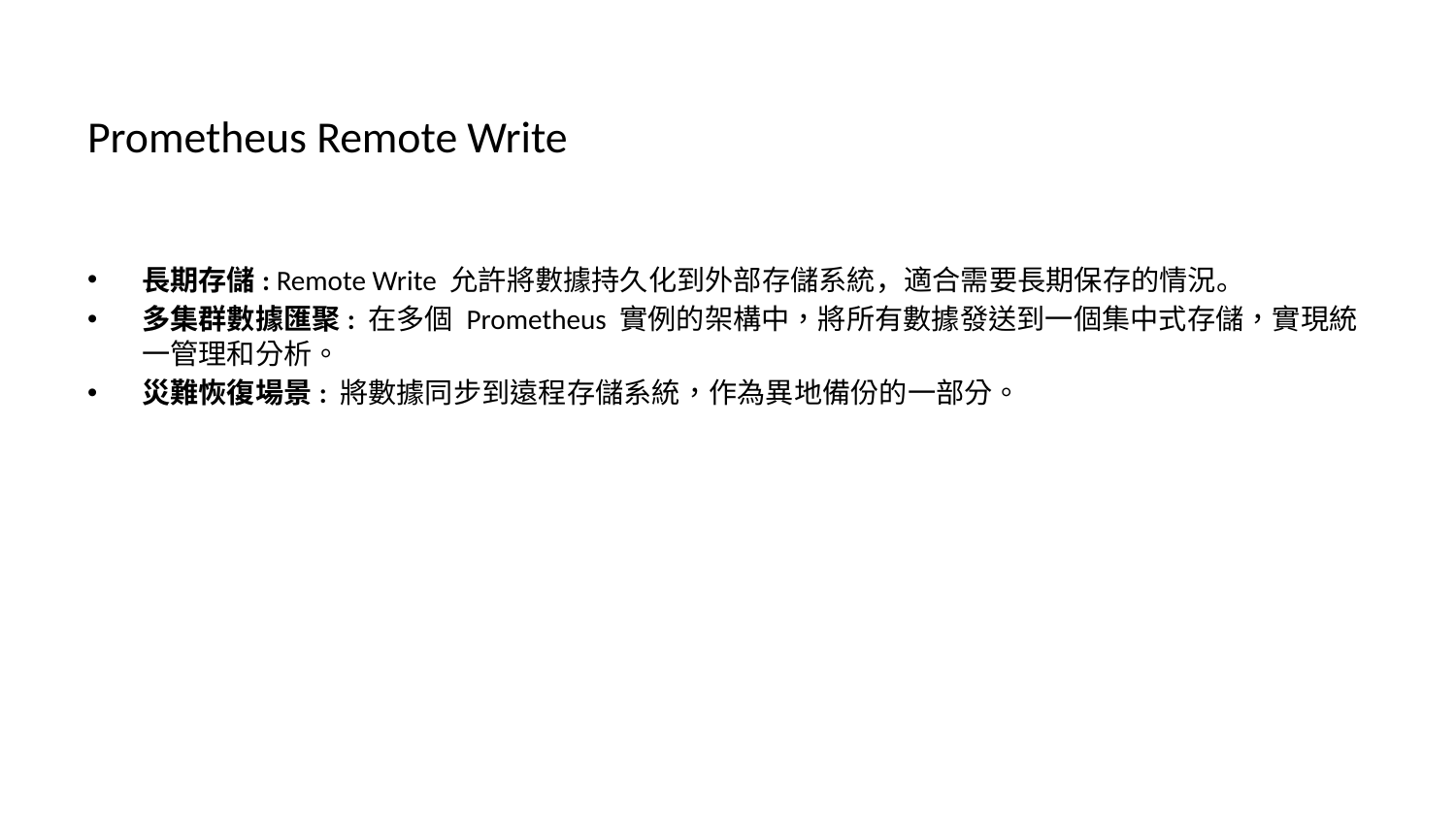

# Prometheus Remote Write
長期存儲: Remote Write 允許將數據持久化到外部存儲系統，適合需要長期保存的情況。
多集群數據匯聚: 在多個 Prometheus 實例的架構中，將所有數據發送到一個集中式存儲，實現統一管理和分析。
災難恢復場景: 將數據同步到遠程存儲系統，作為異地備份的一部分。